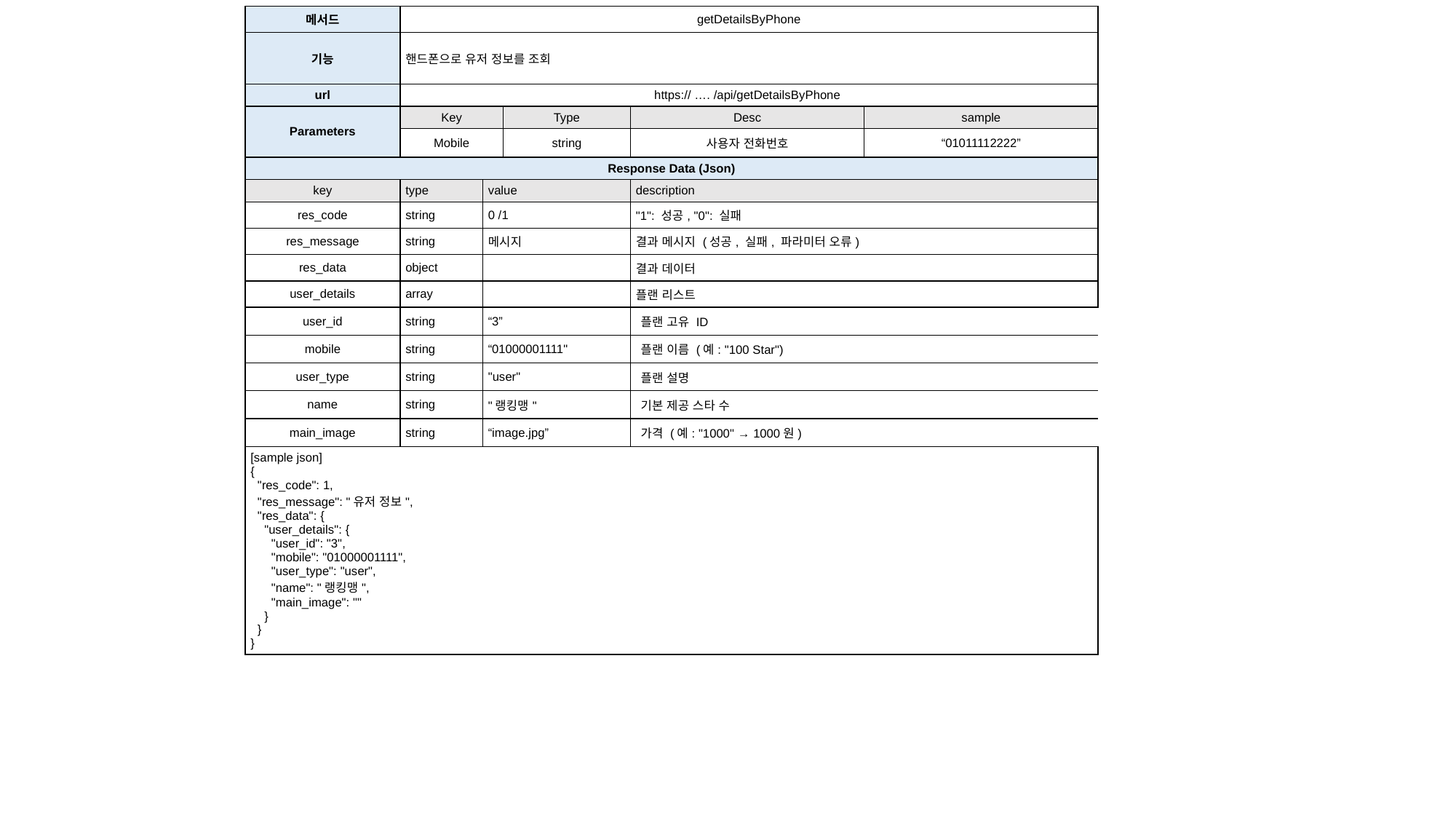

| 메서드 | getDetailsByPhone |  |  |  |  |
| --- | --- | --- | --- | --- | --- |
| 기능 | 핸드폰으로 유저 정보를 조회 |  |  |  |  |
| url | https:// …. /api/getDetailsByPhone |  |  |  |  |
| Parameters | Key | type | Type | Desc | sample |
|  | Mobile | String | string | 사용자 전화번호 | “01011112222” |
| Response Data (Json) |  |  |  |  |  |
| key | type | value |  | description |  |
| res\_code | string | 0 /1 |  | "1": 성공, "0": 실패 |  |
| res\_message | string | 메시지 |  | 결과 메시지 (성공, 실패, 파라미터 오류) |  |
| res\_data | object |  |  | 결과 데이터 |  |
| user\_details | array |  |  | 플랜 리스트 |  |
| user\_id | string | “3” |  | 플랜 고유 ID |  |
| mobile | string | “01000001111" |  | 플랜 이름 (예: "100 Star") |  |
| user\_type | string | "user" |  | 플랜 설명 |  |
| name | string | "랭킹맹" |  | 기본 제공 스타 수 |  |
| main\_image | string | “image.jpg” |  | 가격 (예: "1000" → 1000원) |  |
| [sample json] { "res\_code": 1, "res\_message": "유저 정보", "res\_data": { "user\_details": { "user\_id": "3", "mobile": "01000001111", "user\_type": "user", "name": "랭킹맹", "main\_image": "" } } } |  |  |  |  |  |